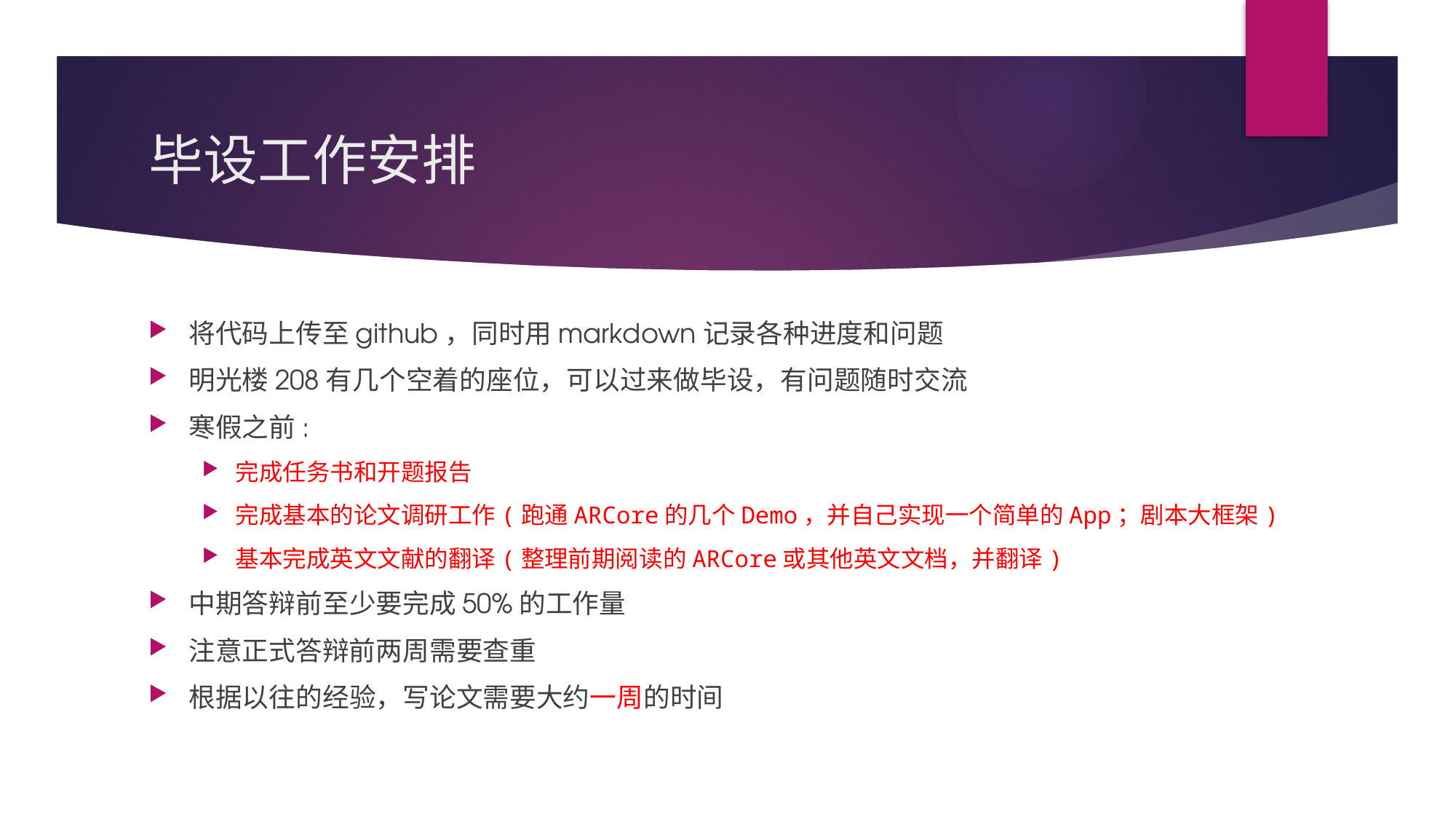

# 毕设工作安排
将代码上传至github，同时用markdown记录各种进度和问题
明光楼208有几个空着的座位，可以过来做毕设，有问题随时交流
寒假之前:
完成任务书和开题报告
完成基本的论文调研工作(跑通ARCore的几个Demo，并自己实现一个简单的App；剧本大框架)
基本完成英文文献的翻译(整理前期阅读的ARCore或其他英文文档，并翻译)
中期答辩前至少要完成50%的工作量
注意正式答辩前两周需要查重
根据以往的经验，写论文需要大约一周的时间